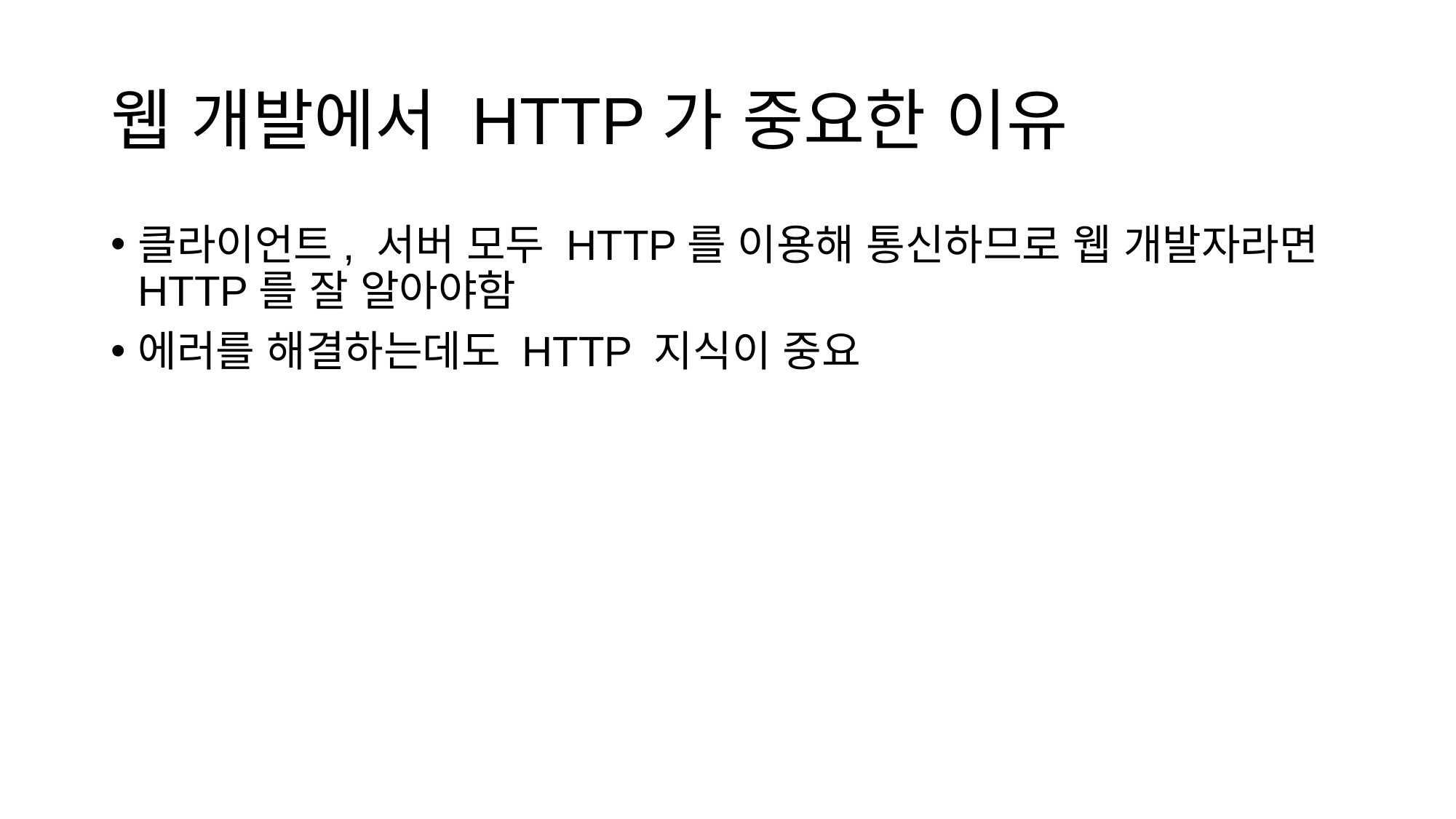

# 웹 개발에서 HTTP가 중요한 이유
클라이언트, 서버 모두 HTTP를 이용해 통신하므로 웹 개발자라면 HTTP를 잘 알아야함
에러를 해결하는데도 HTTP 지식이 중요